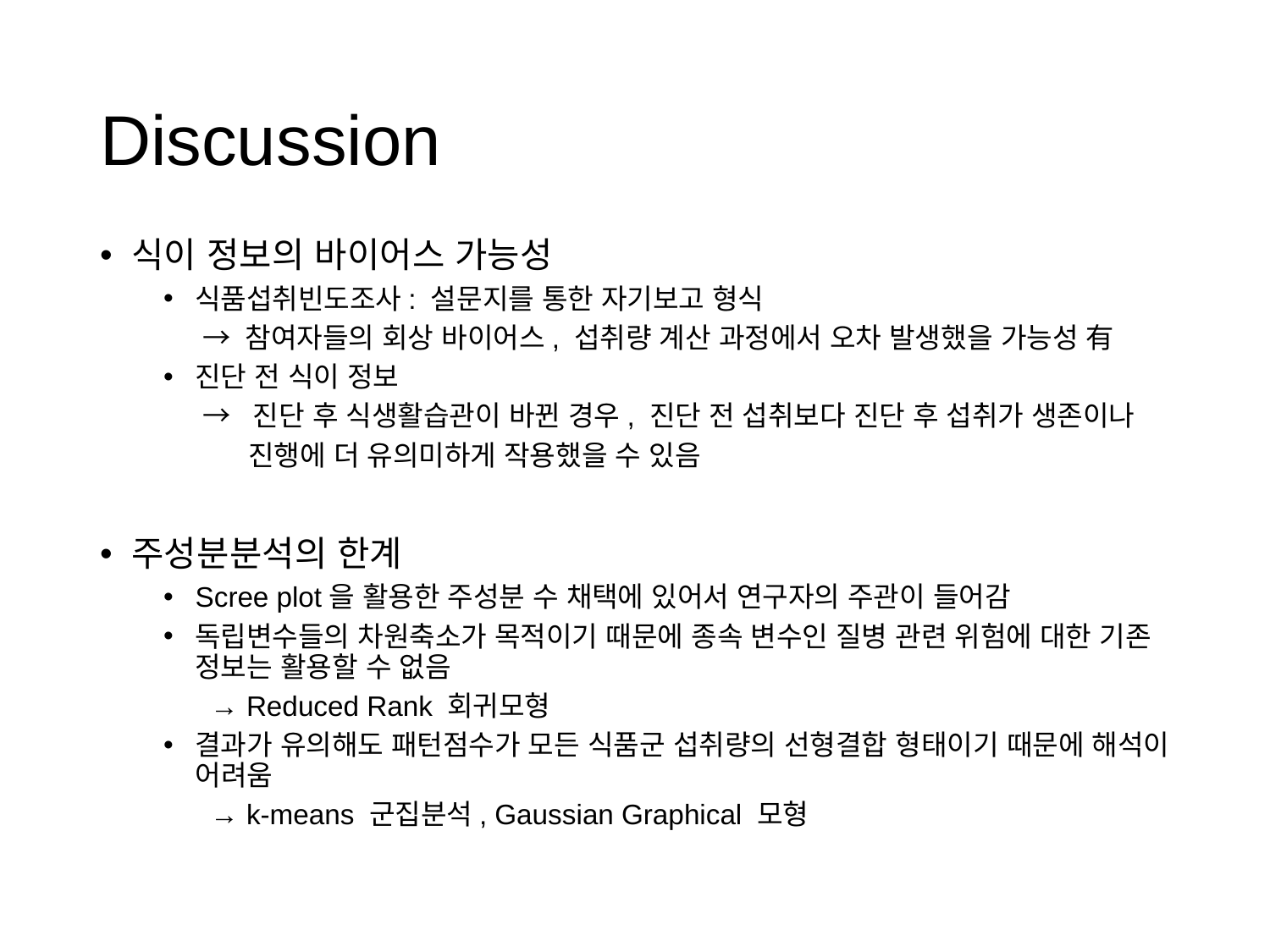

# Discussion
식이 정보의 바이어스 가능성
식품섭취빈도조사: 설문지를 통한 자기보고 형식
     → 참여자들의 회상 바이어스, 섭취량 계산 과정에서 오차 발생했을 가능성 有
진단 전 식이 정보
     →  진단 후 식생활습관이 바뀐 경우, 진단 전 섭취보다 진단 후 섭취가 생존이나
          진행에 더 유의미하게 작용했을 수 있음

주성분분석의 한계
Scree plot을 활용한 주성분 수 채택에 있어서 연구자의 주관이 들어감
독립변수들의 차원축소가 목적이기 때문에 종속 변수인 질병 관련 위험에 대한 기존 정보는 활용할 수 없음
      → Reduced Rank 회귀모형
결과가 유의해도 패턴점수가 모든 식품군 섭취량의 선형결합 형태이기 때문에 해석이 어려움
      → k-means 군집분석, Gaussian Graphical 모형